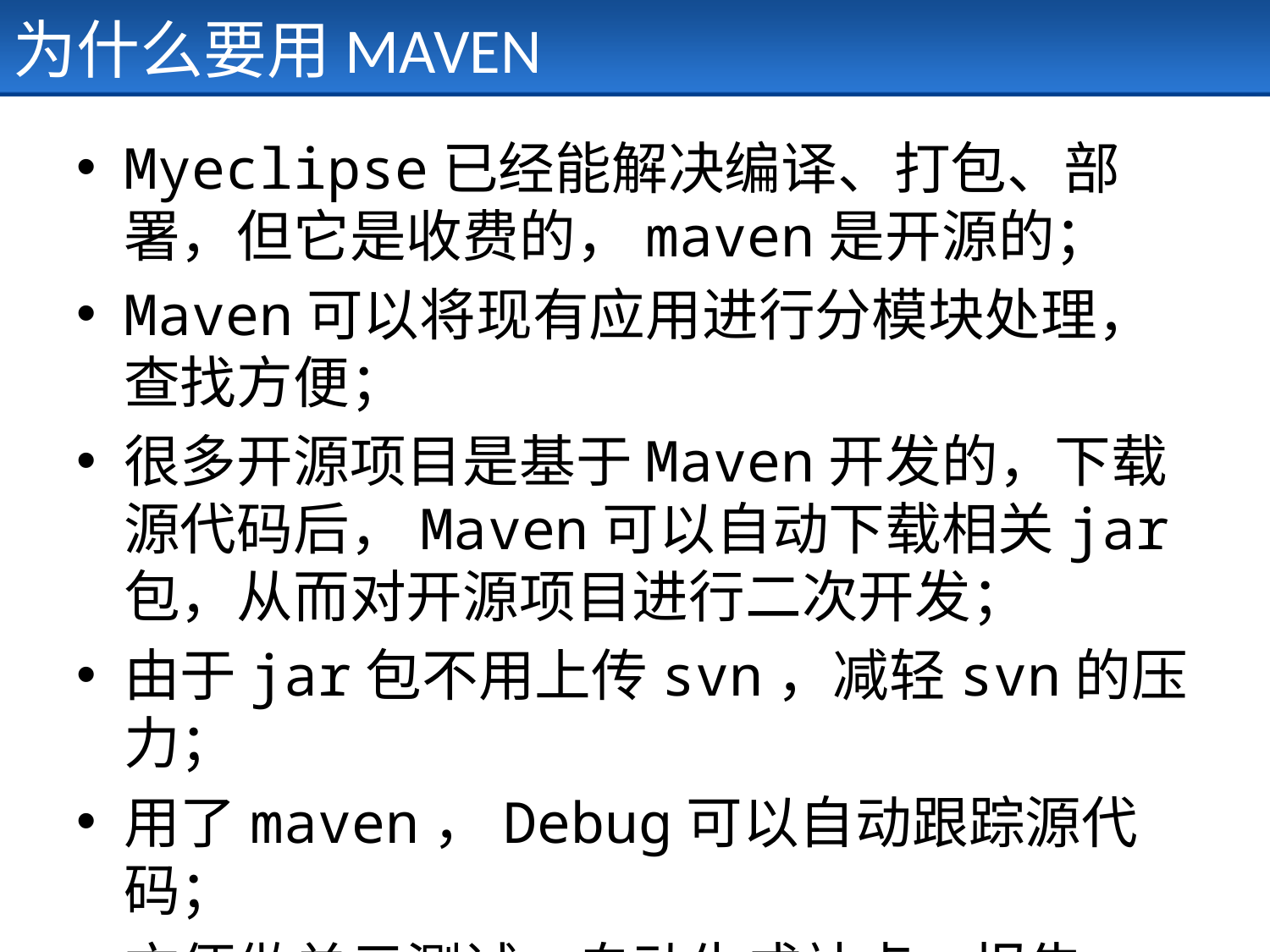

# 为什么要用MAVEN
Myeclipse已经能解决编译、打包、部署，但它是收费的，maven是开源的；
Maven可以将现有应用进行分模块处理，查找方便；
很多开源项目是基于Maven开发的，下载源代码后，Maven可以自动下载相关jar包，从而对开源项目进行二次开发；
由于jar包不用上传svn，减轻svn的压力；
用了maven，Debug可以自动跟踪源代码；
方便做单元测试，自动生成站点、报告；